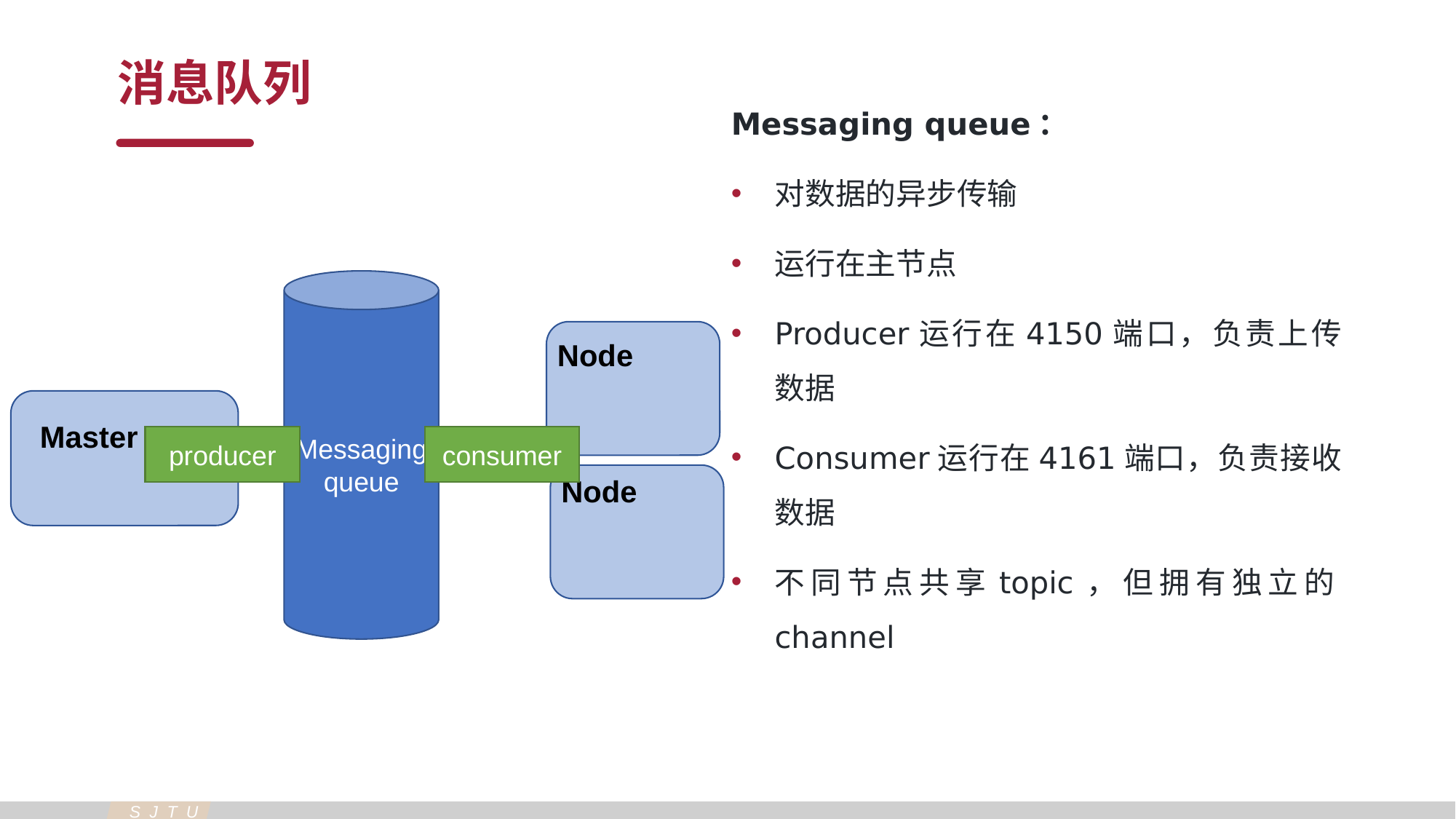

消息队列
Messaging queue：
对数据的异步传输
运行在主节点
Producer运行在4150端口，负责上传数据
Consumer运行在4161端口，负责接收数据
不同节点共享topic，但拥有独立的channel

Messaging
queue

Node

Master
producer
consumer

Node